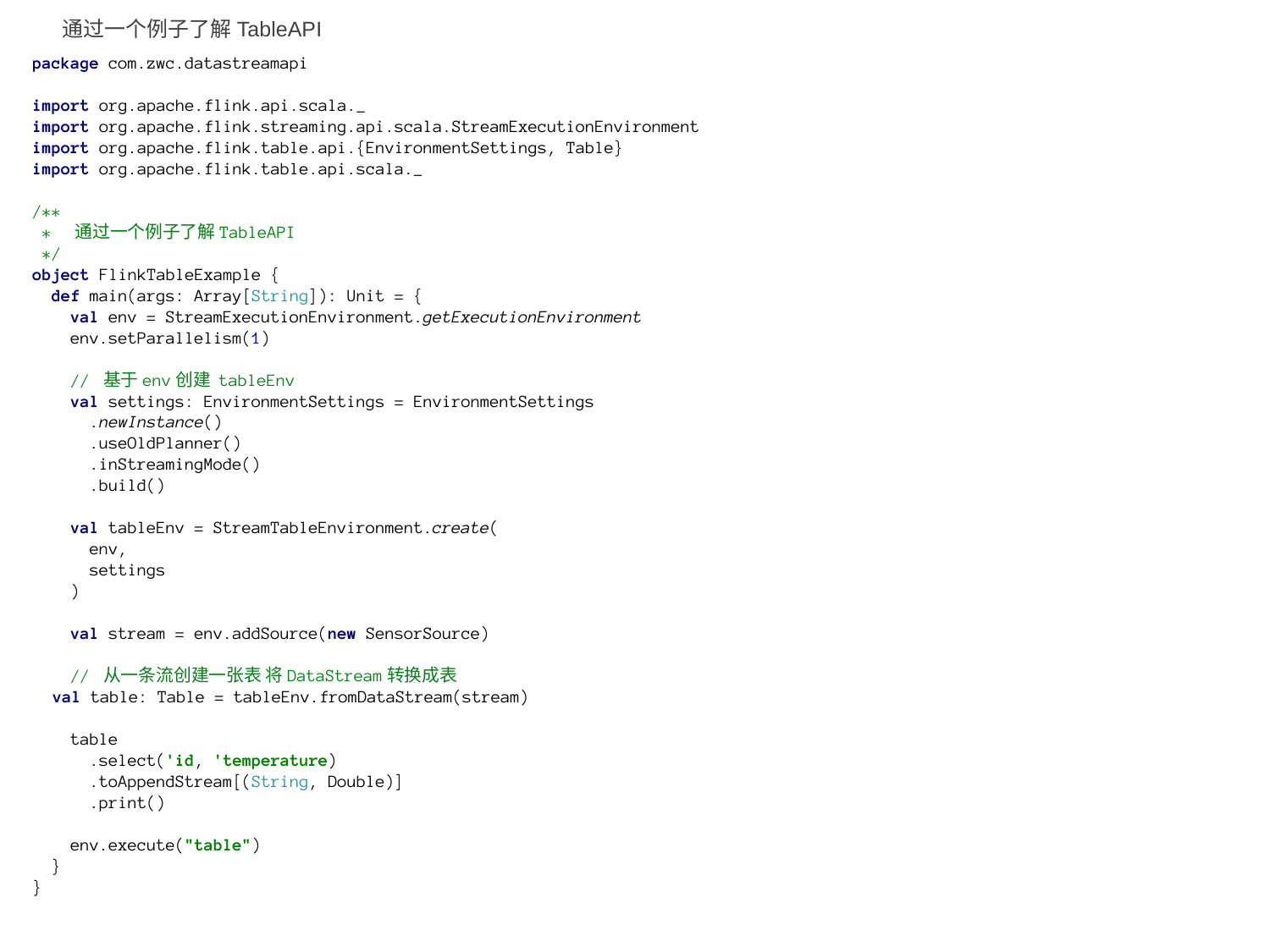

# 通过一个例子了解TableAPI
package com.zwc.datastreamapi
import org.apache.flink.api.scala._
import org.apache.flink.streaming.api.scala.StreamExecutionEnvironment
import org.apache.flink.table.api.{EnvironmentSettings, Table}
import org.apache.flink.table.api.scala._
/**
 *  通过一个例子了解TableAPI
 */
object FlinkTableExample {
  def main(args: Array[String]): Unit = {
    val env = StreamExecutionEnvironment.getExecutionEnvironment
    env.setParallelism(1)
    // 基于env创建 tableEnv
    val settings: EnvironmentSettings = EnvironmentSettings
      .newInstance()
      .useOldPlanner()
      .inStreamingMode()
      .build()
    val tableEnv = StreamTableEnvironment.create(
      env,
      settings
    )
    val stream = env.addSource(new SensorSource)
    // 从一条流创建一张表 将DataStream转换成表
    val table: Table = tableEnv.fromDataStream(stream)
    table
      .select('id, 'temperature)
      .toAppendStream[(String, Double)]
      .print()
    env.execute("table")
  }
}